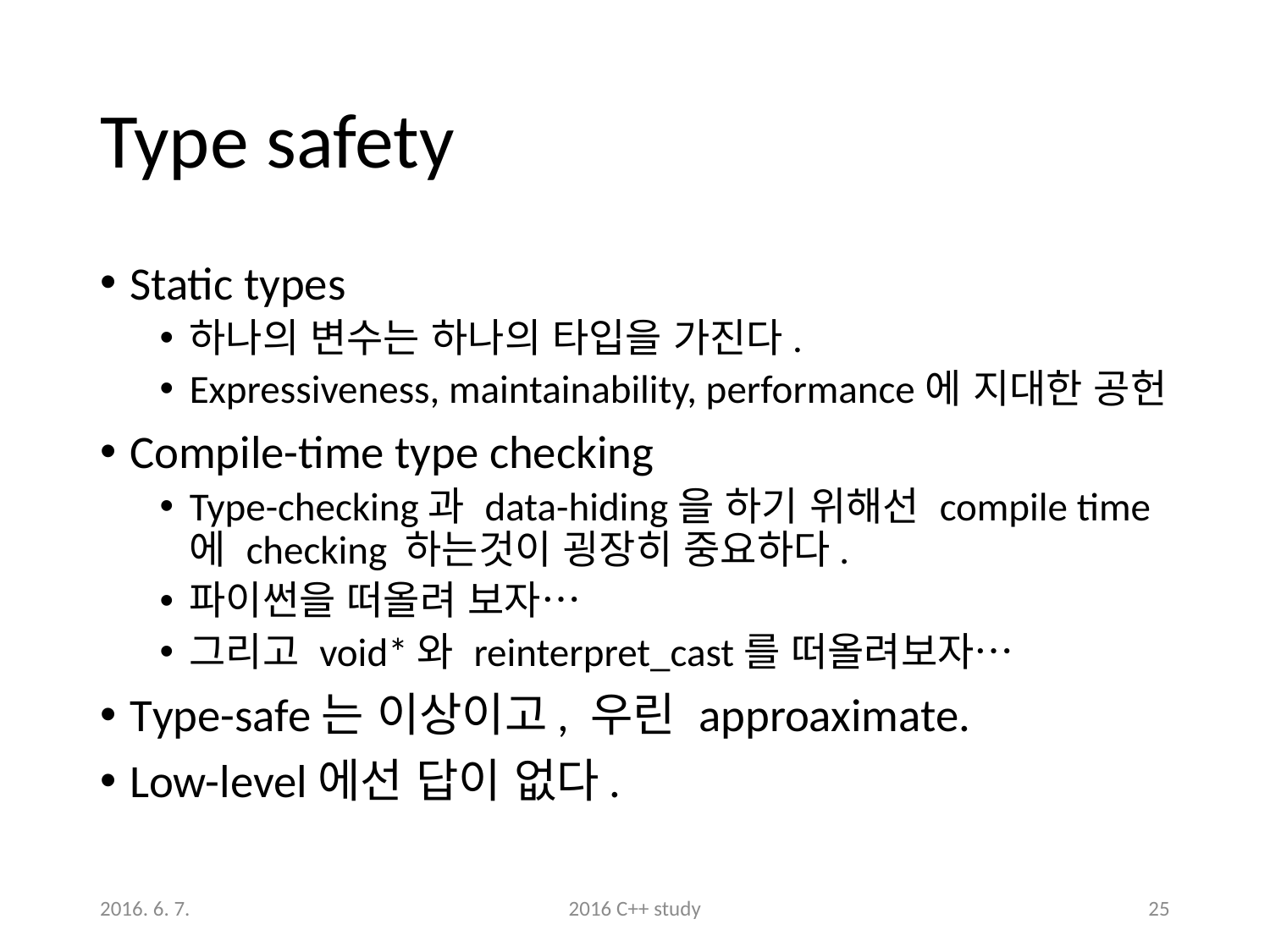

# Type safety
Static types
하나의 변수는 하나의 타입을 가진다.
Expressiveness, maintainability, performance에 지대한 공헌
Compile-time type checking
Type-checking과 data-hiding을 하기 위해선 compile time에 checking 하는것이 굉장히 중요하다.
파이썬을 떠올려 보자…
그리고 void*와 reinterpret_cast를 떠올려보자…
Type-safe는 이상이고, 우린 approaximate.
Low-level에선 답이 없다.
2016. 6. 7.
2016 C++ study
25